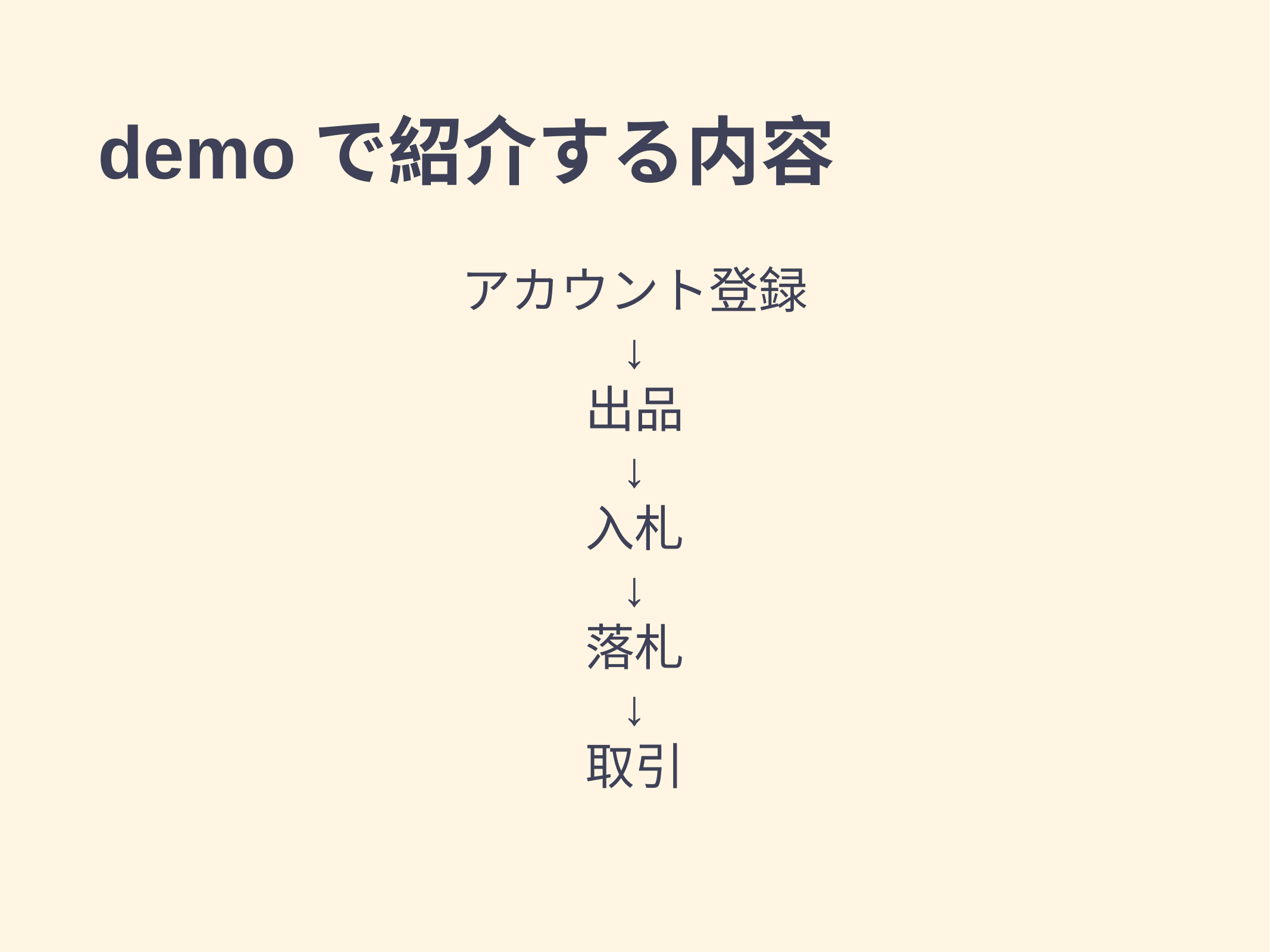

# demoで紹介する内容
アカウント登録
↓
出品
↓
入札
↓
落札
↓
取引